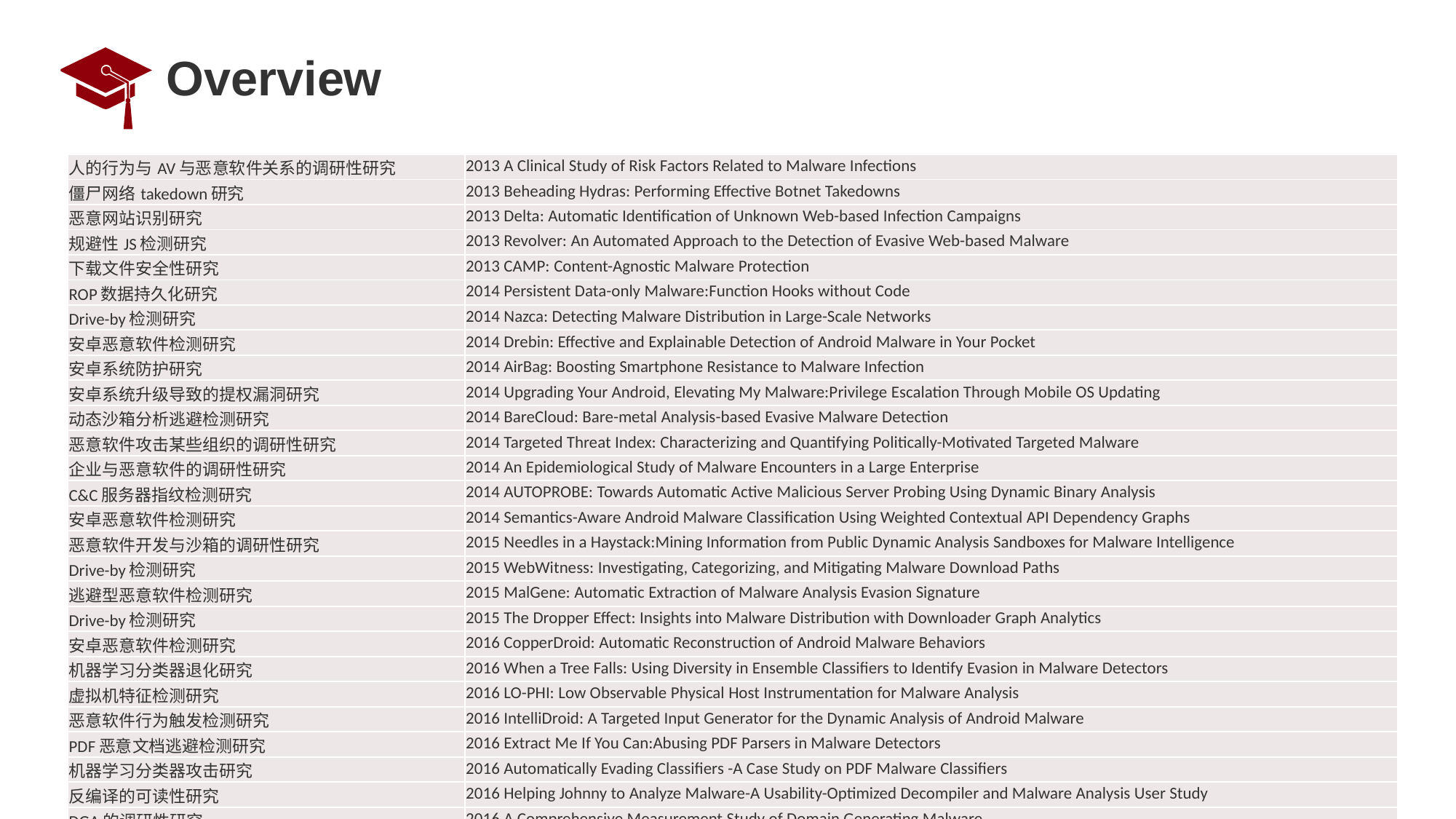

# Overview
| 人的行为与AV与恶意软件关系的调研性研究 | 2013 A Clinical Study of Risk Factors Related to Malware Infections |
| --- | --- |
| 僵尸网络takedown研究 | 2013 Beheading Hydras: Performing Effective Botnet Takedowns |
| 恶意网站识别研究 | 2013 Delta: Automatic Identification of Unknown Web-based Infection Campaigns |
| 规避性JS检测研究 | 2013 Revolver: An Automated Approach to the Detection of Evasive Web-based Malware |
| 下载文件安全性研究 | 2013 CAMP: Content-Agnostic Malware Protection |
| ROP数据持久化研究 | 2014 Persistent Data-only Malware:Function Hooks without Code |
| Drive-by检测研究 | 2014 Nazca: Detecting Malware Distribution in Large-Scale Networks |
| 安卓恶意软件检测研究 | 2014 Drebin: Effective and Explainable Detection of Android Malware in Your Pocket |
| 安卓系统防护研究 | 2014 AirBag: Boosting Smartphone Resistance to Malware Infection |
| 安卓系统升级导致的提权漏洞研究 | 2014 Upgrading Your Android, Elevating My Malware:Privilege Escalation Through Mobile OS Updating |
| 动态沙箱分析逃避检测研究 | 2014 BareCloud: Bare-metal Analysis-based Evasive Malware Detection |
| 恶意软件攻击某些组织的调研性研究 | 2014 Targeted Threat Index: Characterizing and Quantifying Politically-Motivated Targeted Malware |
| 企业与恶意软件的调研性研究 | 2014 An Epidemiological Study of Malware Encounters in a Large Enterprise |
| C&C服务器指纹检测研究 | 2014 AUTOPROBE: Towards Automatic Active Malicious Server Probing Using Dynamic Binary Analysis |
| 安卓恶意软件检测研究 | 2014 Semantics-Aware Android Malware Classification Using Weighted Contextual API Dependency Graphs |
| 恶意软件开发与沙箱的调研性研究 | 2015 Needles in a Haystack:Mining Information from Public Dynamic Analysis Sandboxes for Malware Intelligence |
| Drive-by检测研究 | 2015 WebWitness: Investigating, Categorizing, and Mitigating Malware Download Paths |
| 逃避型恶意软件检测研究 | 2015 MalGene: Automatic Extraction of Malware Analysis Evasion Signature |
| Drive-by检测研究 | 2015 The Dropper Effect: Insights into Malware Distribution with Downloader Graph Analytics |
| 安卓恶意软件检测研究 | 2016 CopperDroid: Automatic Reconstruction of Android Malware Behaviors |
| 机器学习分类器退化研究 | 2016 When a Tree Falls: Using Diversity in Ensemble Classifiers to Identify Evasion in Malware Detectors |
| 虚拟机特征检测研究 | 2016 LO-PHI: Low Observable Physical Host Instrumentation for Malware Analysis |
| 恶意软件行为触发检测研究 | 2016 IntelliDroid: A Targeted Input Generator for the Dynamic Analysis of Android Malware |
| PDF恶意文档逃避检测研究 | 2016 Extract Me If You Can:Abusing PDF Parsers in Malware Detectors |
| 机器学习分类器攻击研究 | 2016 Automatically Evading Classifiers -A Case Study on PDF Malware Classifiers |
| 反编译的可读性研究 | 2016 Helping Johnny to Analyze Malware-A Usability-Optimized Decompiler and Malware Analysis User Study |
| DGA的调研性研究 | 2016 A Comprehensive Measurement Study of Domain Generating Malware |
| 未知恶意软件检测研究 | 2016 Optimized Invariant Representation of Network Traffic for Detecting Unseen Malware Variants |